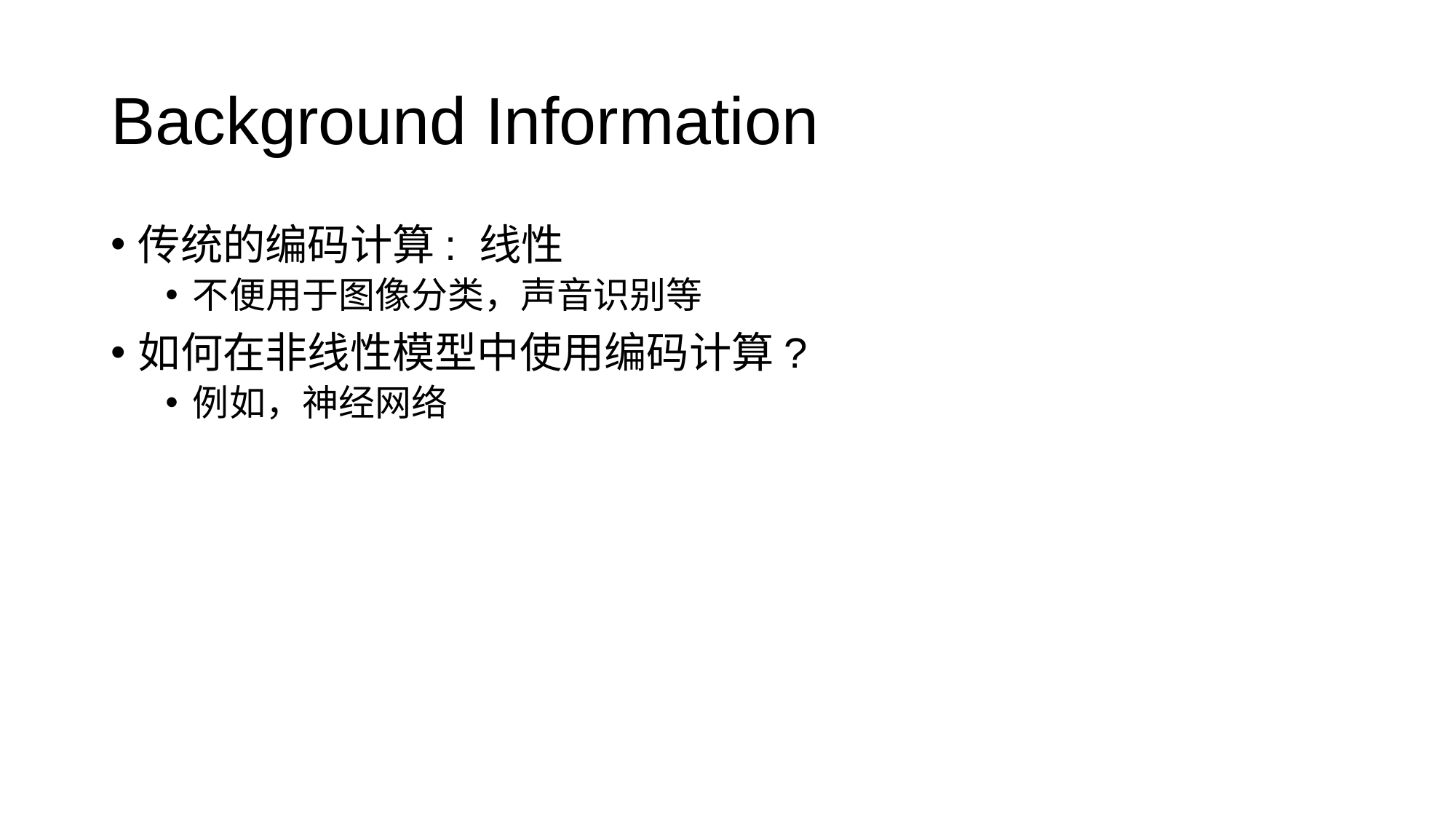

# Background Information
传统的编码计算: 线性
不便用于图像分类，声音识别等
如何在非线性模型中使用编码计算?
例如，神经网络